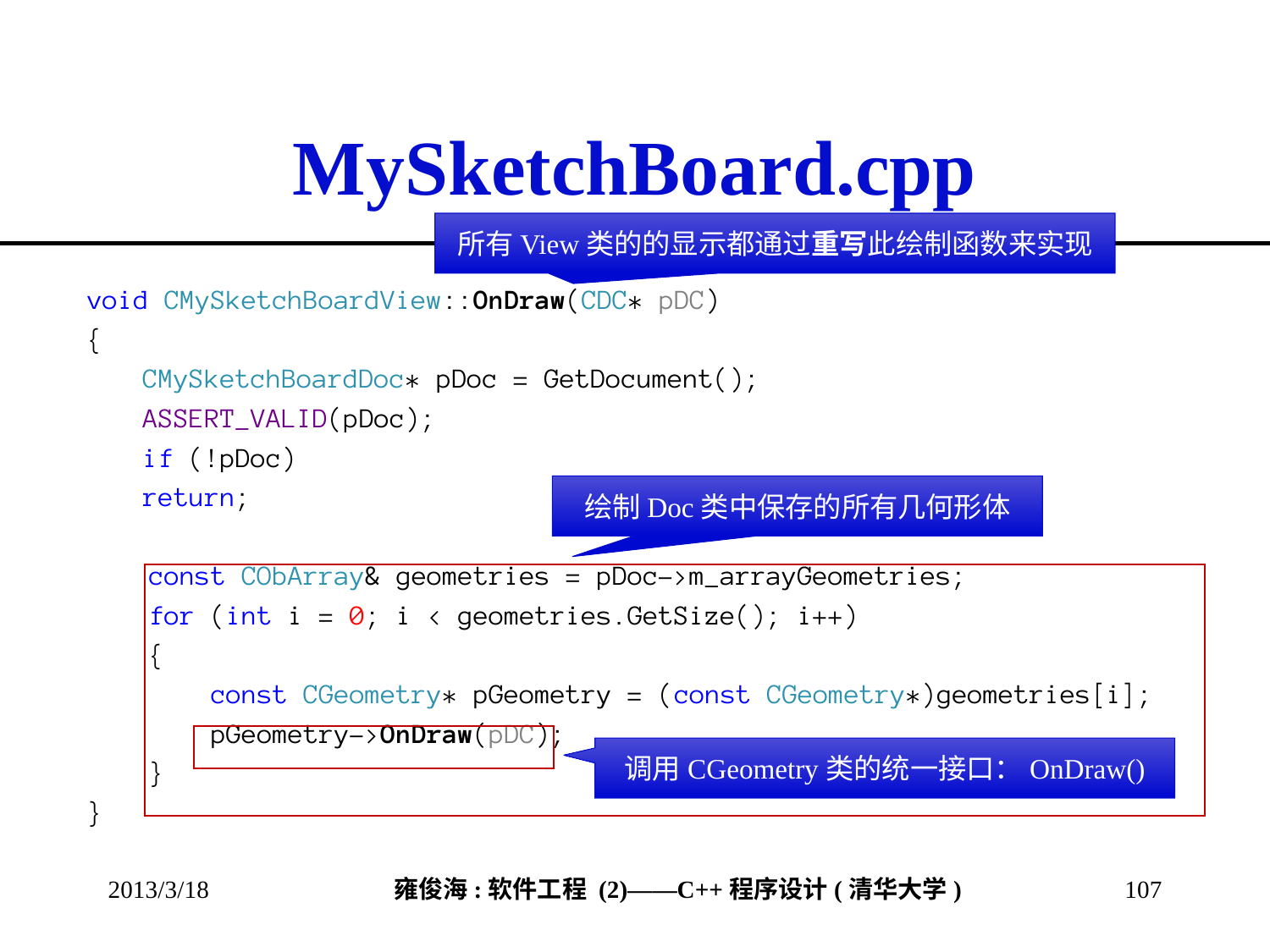

# MySketchBoard.cpp
所有View类的的显示都通过重写此绘制函数来实现
void CMySketchBoardView::OnDraw(CDC* pDC)
{
CMySketchBoardDoc* pDoc = GetDocument();
ASSERT_VALID(pDoc);
if (!pDoc)
return;

    const CObArray& geometries = pDoc->m_arrayGeometries;
    for (int i = 0; i < geometries.GetSize(); i++)
    {
        const CGeometry* pGeometry = (const CGeometry*)geometries[i];
        pGeometry->OnDraw(pDC);
    }
}
绘制Doc类中保存的所有几何形体

调用CGeometry类的统一接口：OnDraw()
2013/3/18
107